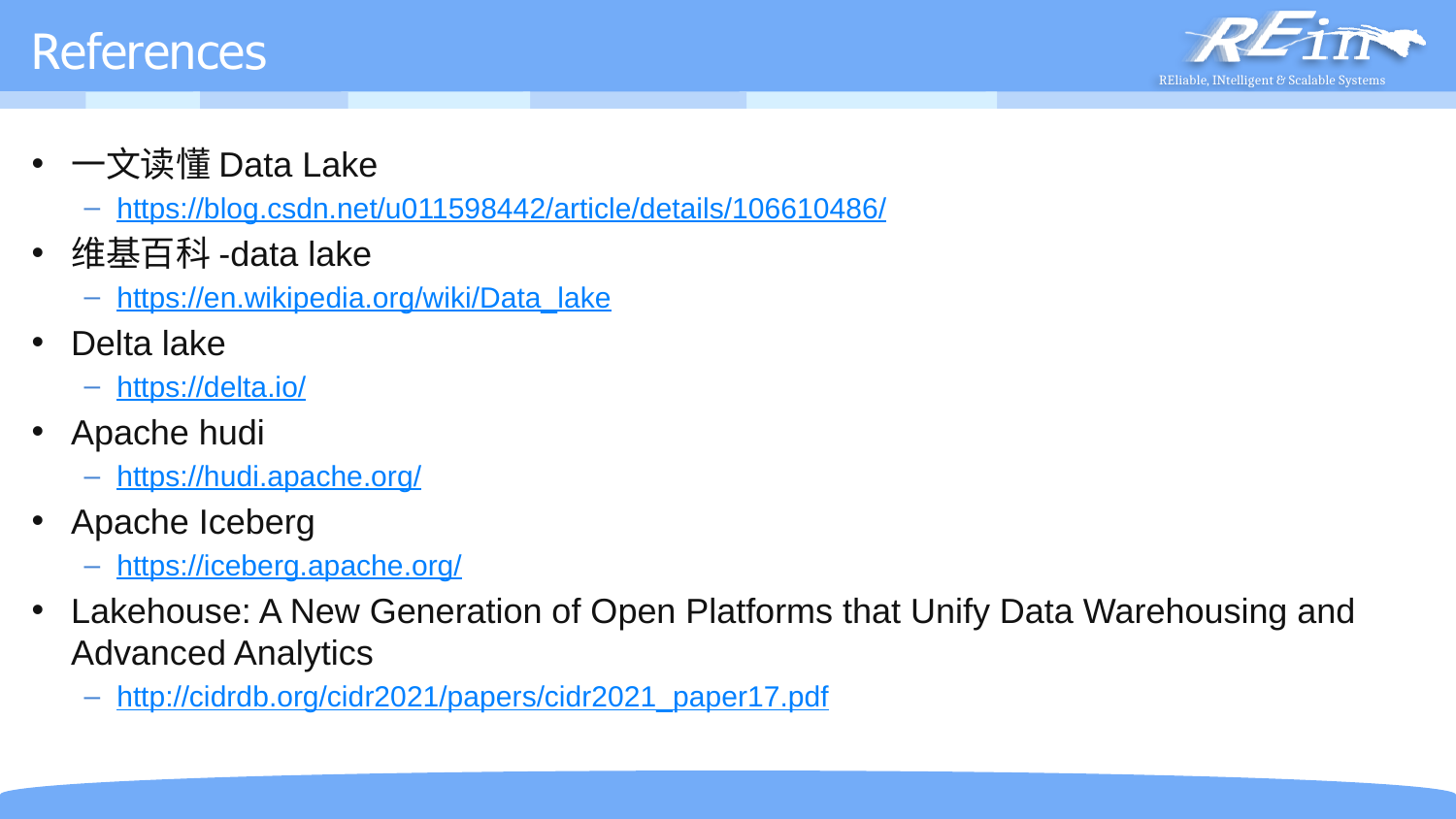

# References
一文读懂Data Lake
https://blog.csdn.net/u011598442/article/details/106610486/
维基百科-data lake
https://en.wikipedia.org/wiki/Data_lake
Delta lake
https://delta.io/
Apache hudi
https://hudi.apache.org/
Apache Iceberg
https://iceberg.apache.org/
Lakehouse: A New Generation of Open Platforms that Unify Data Warehousing and Advanced Analytics
http://cidrdb.org/cidr2021/papers/cidr2021_paper17.pdf

23